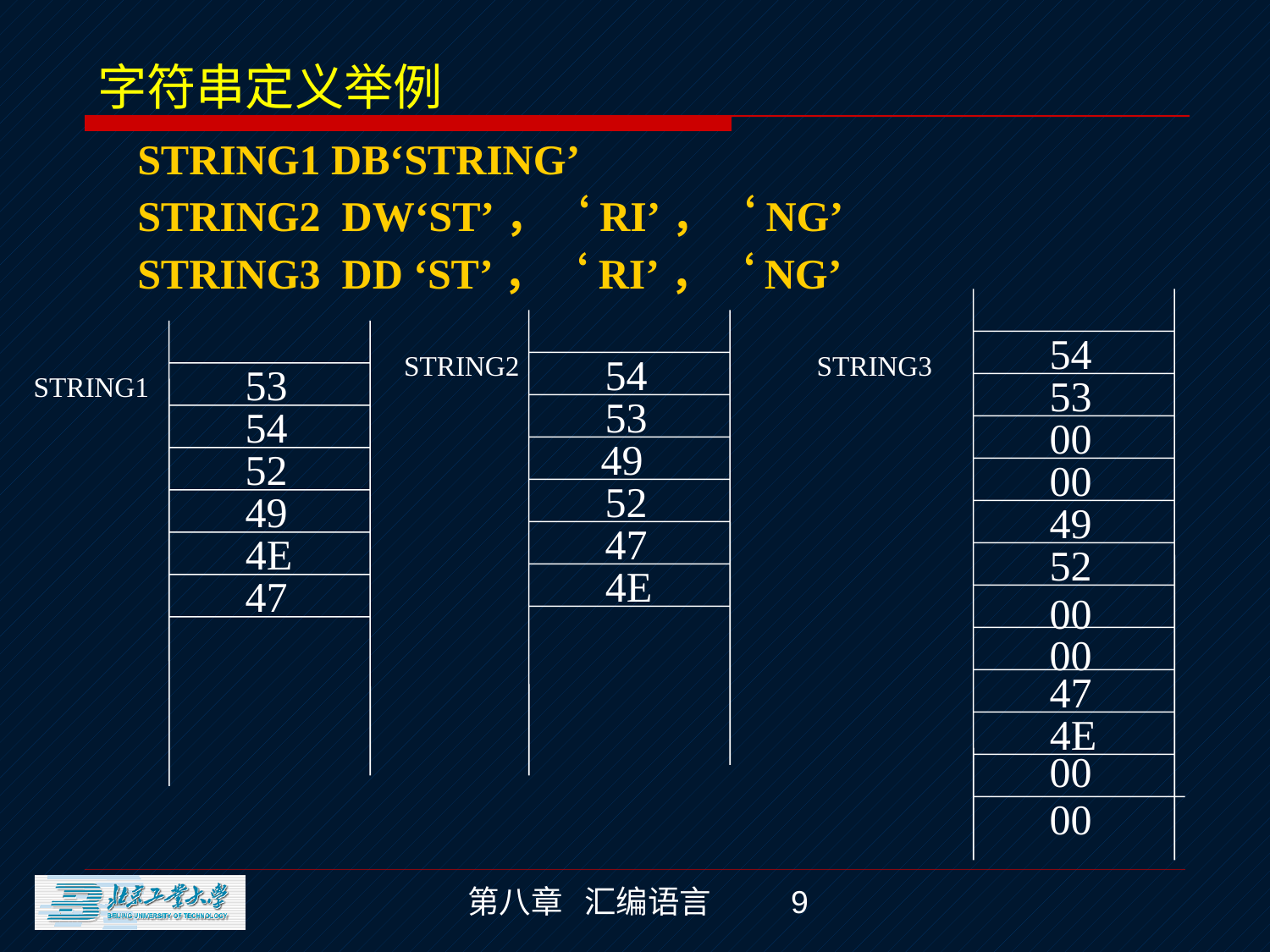

# 字符串定义举例
STRING1 DB‘STRING’
STRING2  DW‘ST’，‘RI’，‘NG’
STRING3  DD ‘ST’，‘RI’，‘NG’

54

STRING2
54
STRING3
53

STRING1

53

53
54

00

49
52

00

52
49

49

47
4E

52

4E
47

00

00

47

4E

00

00